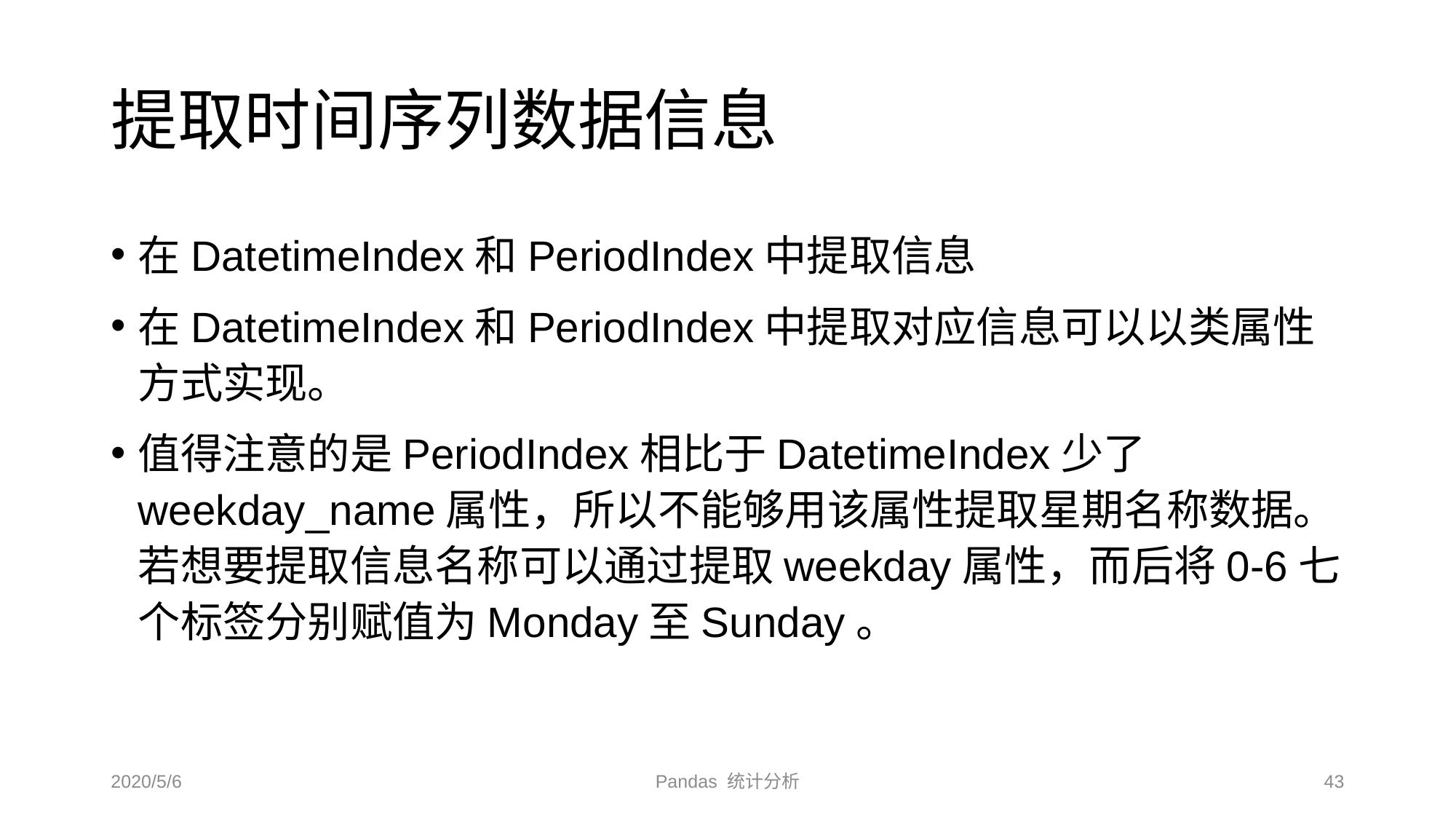

# 提取时间序列数据信息
在DatetimeIndex和PeriodIndex中提取信息
在DatetimeIndex和PeriodIndex中提取对应信息可以以类属性方式实现。
值得注意的是PeriodIndex相比于DatetimeIndex少了weekday_name属性，所以不能够用该属性提取星期名称数据。若想要提取信息名称可以通过提取weekday属性，而后将0-6七个标签分别赋值为Monday至Sunday。

2020/5/6
Pandas 统计分析
43